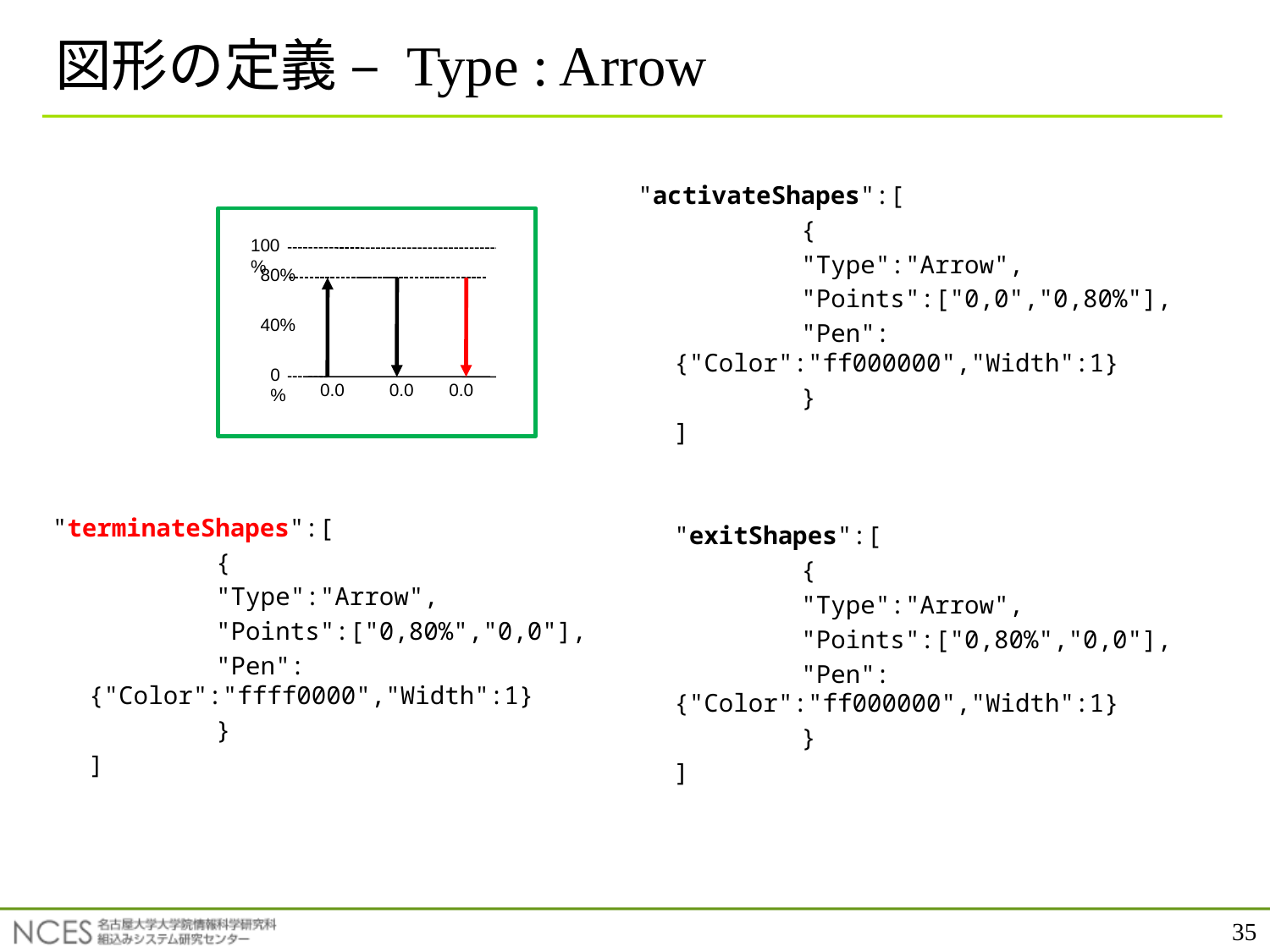

# 図形の定義 – Type : Arrow

"activateShapes":[
		{
		"Type":"Arrow",
		"Points":["0,0","0,80%"],
		"Pen":{"Color":"ff000000","Width":1}
		}
	]

	"exitShapes":[
		{
		"Type":"Arrow",
		"Points":["0,80%","0,0"],
		"Pen":{"Color":"ff000000","Width":1}
		}
	]

100%
80%
40%
0%
0.0
0.0
0.0
"terminateShapes":[
		{
		"Type":"Arrow",
		"Points":["0,80%","0,0"],
		"Pen":{"Color":"ffff0000","Width":1}
		}
	]

35